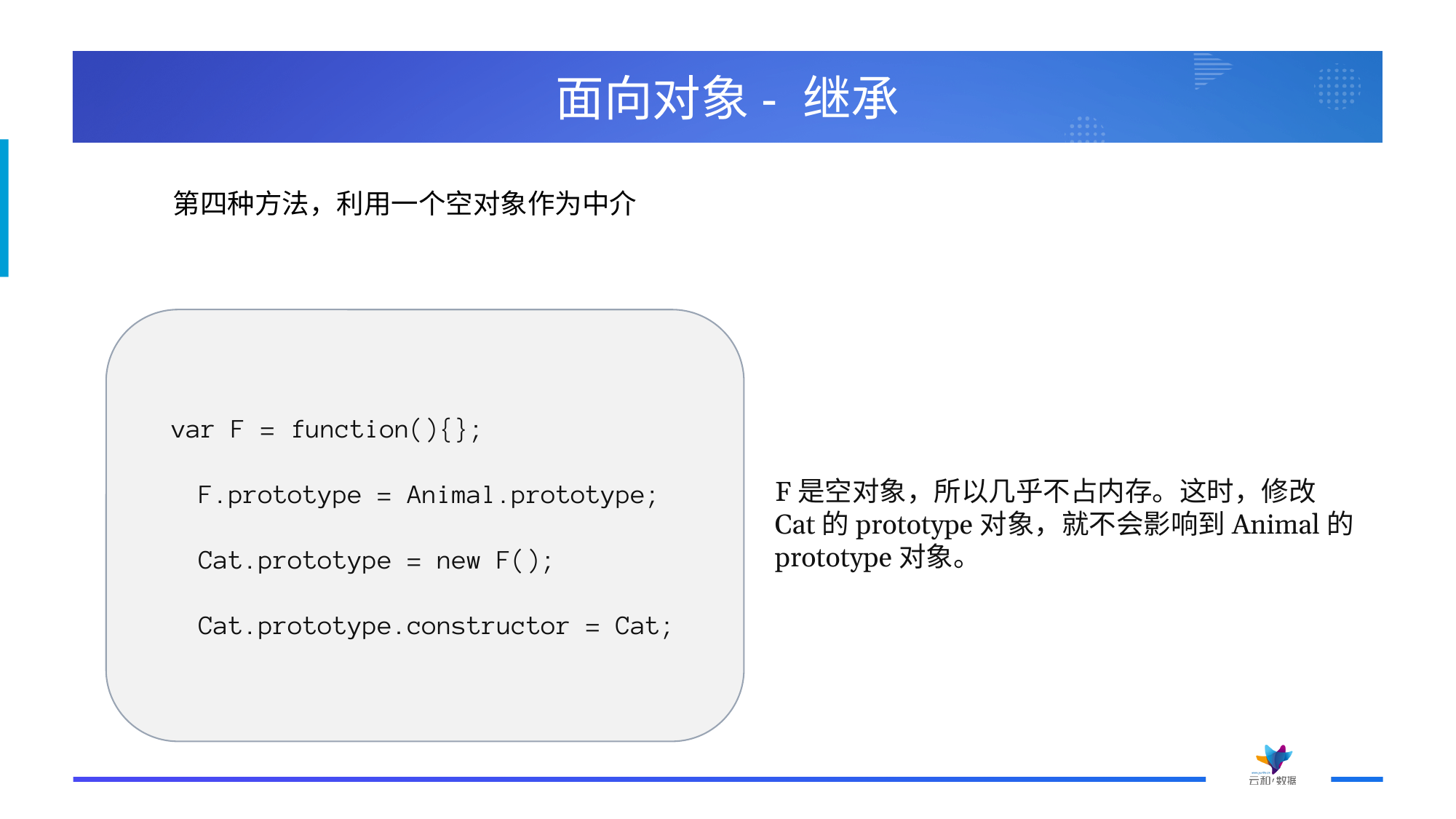

# 面向对象- 继承

第四种方法，利用一个空对象作为中介
　var F = function(){};

　　F.prototype = Animal.prototype;

　　Cat.prototype = new F();

　　Cat.prototype.constructor = Cat;
F是空对象，所以几乎不占内存。这时，修改Cat的prototype对象，就不会影响到Animal的prototype对象。